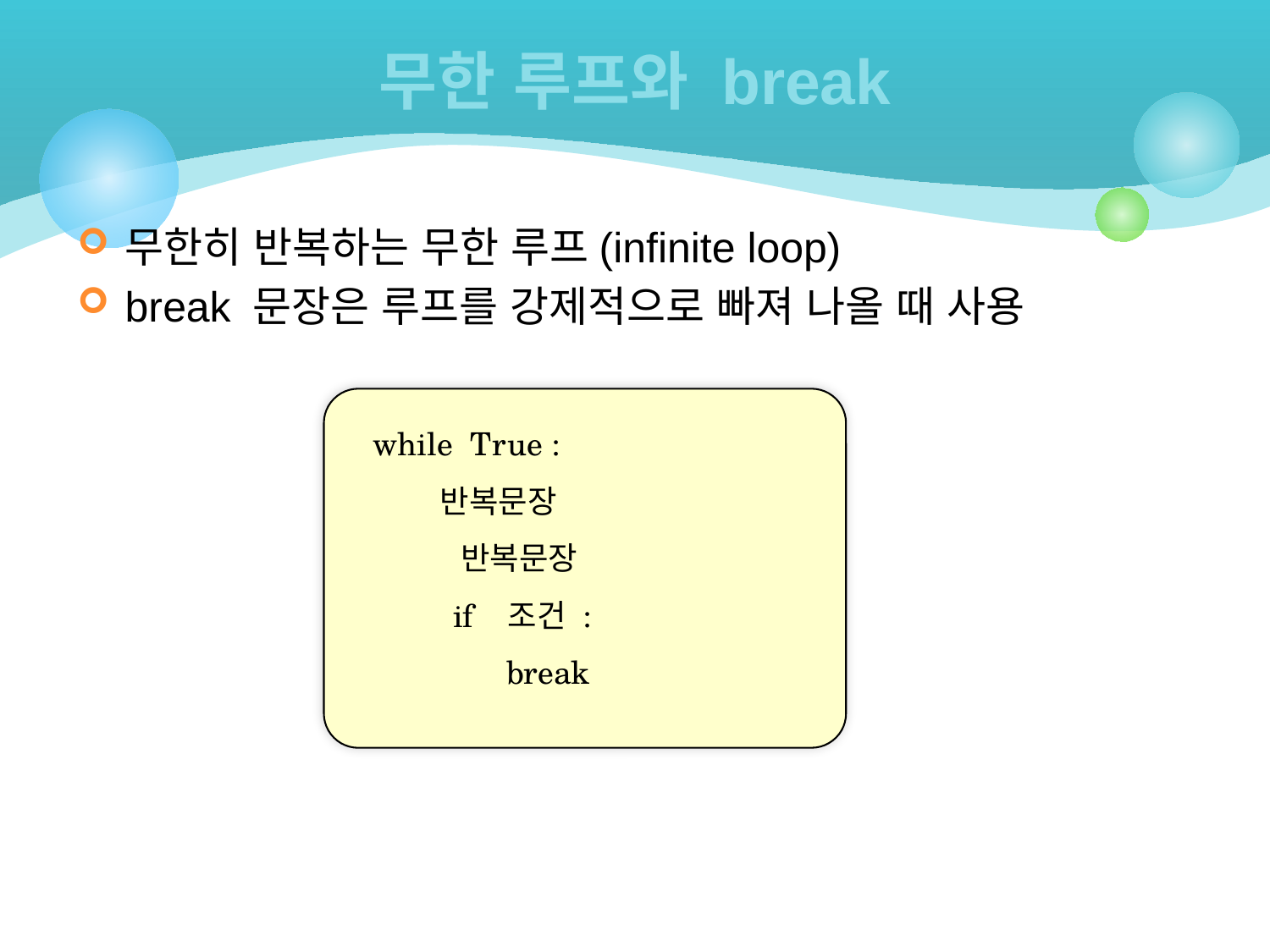

# 무한 루프와 break
무한히 반복하는 무한 루프(infinite loop)
break 문장은 루프를 강제적으로 빠져 나올 때 사용
   while  True :
            반복문장
            반복문장
            if   조건 :
                  break